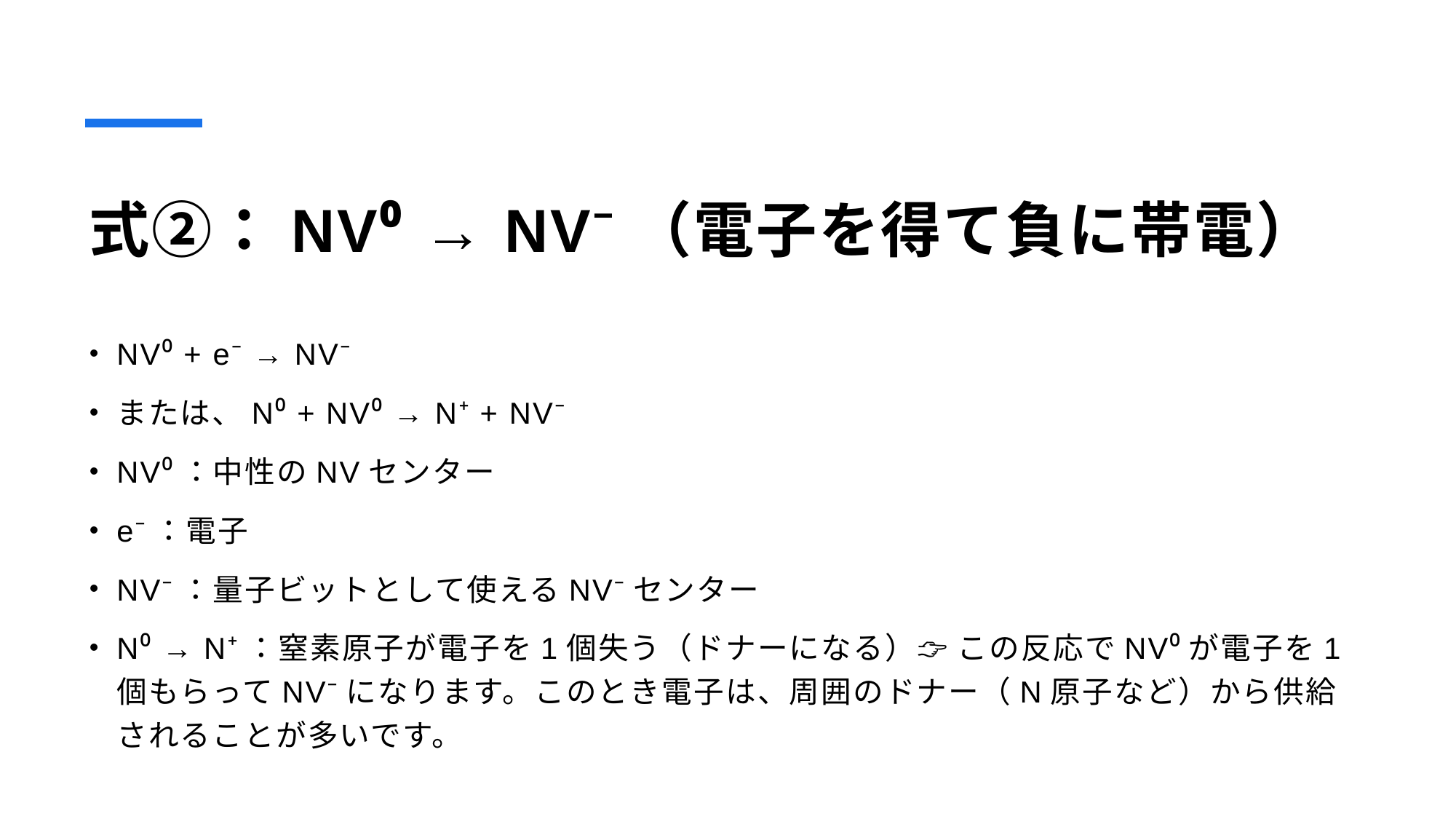

# 式②：NV⁰ → NV⁻（電子を得て負に帯電）
NV⁰ + e⁻ → NV⁻
または、N⁰ + NV⁰ → N⁺ + NV⁻
NV⁰：中性のNVセンター
e⁻：電子
NV⁻：量子ビットとして使えるNV⁻センター
N⁰ → N⁺：窒素原子が電子を1個失う（ドナーになる）👉 この反応でNV⁰が電子を1個もらってNV⁻になります。このとき電子は、周囲のドナー（N原子など）から供給されることが多いです。